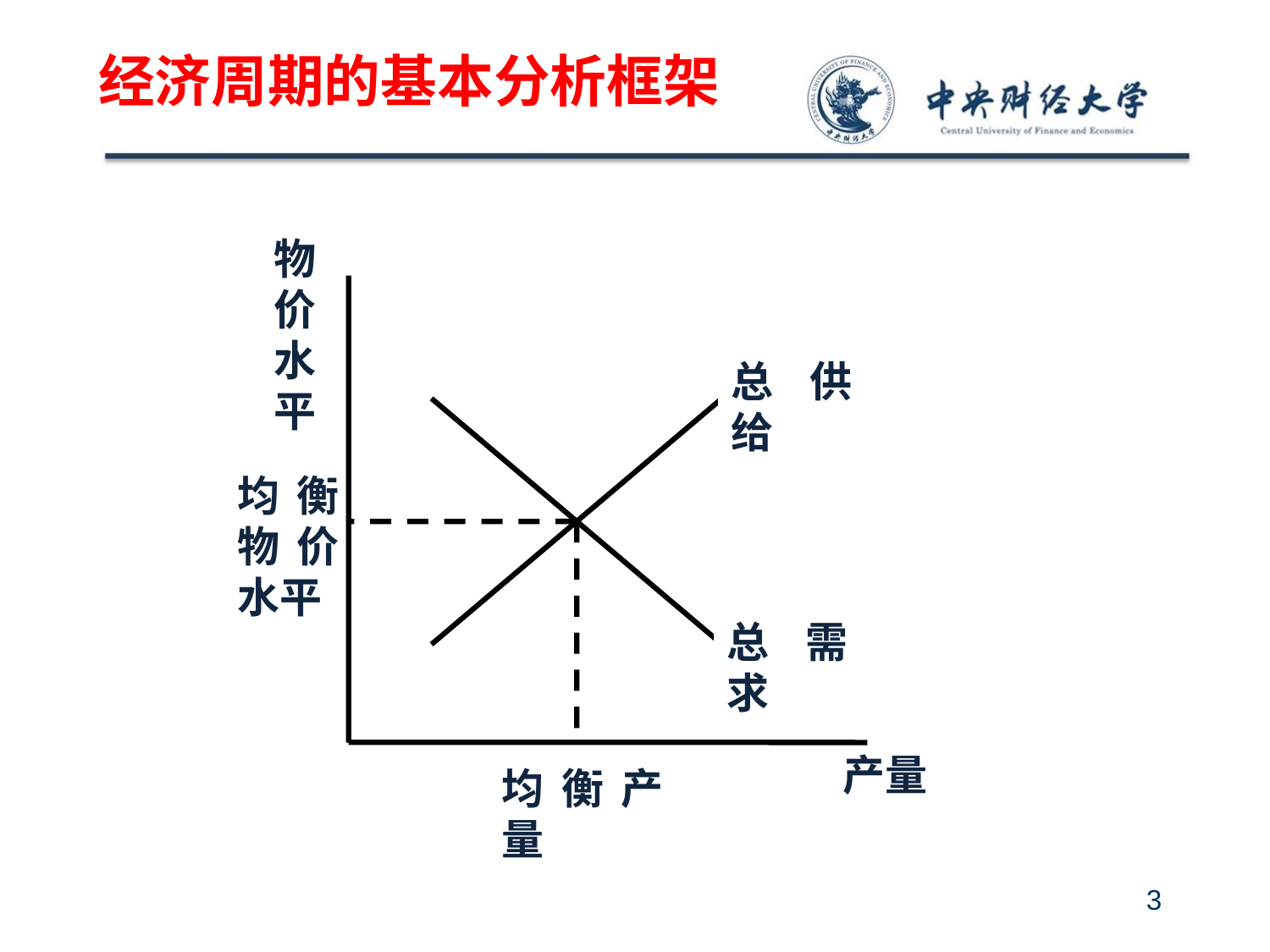

# 经济周期的基本分析框架
物价
水平

总供给

均衡物价水平

总需求
产量

均衡产量
3